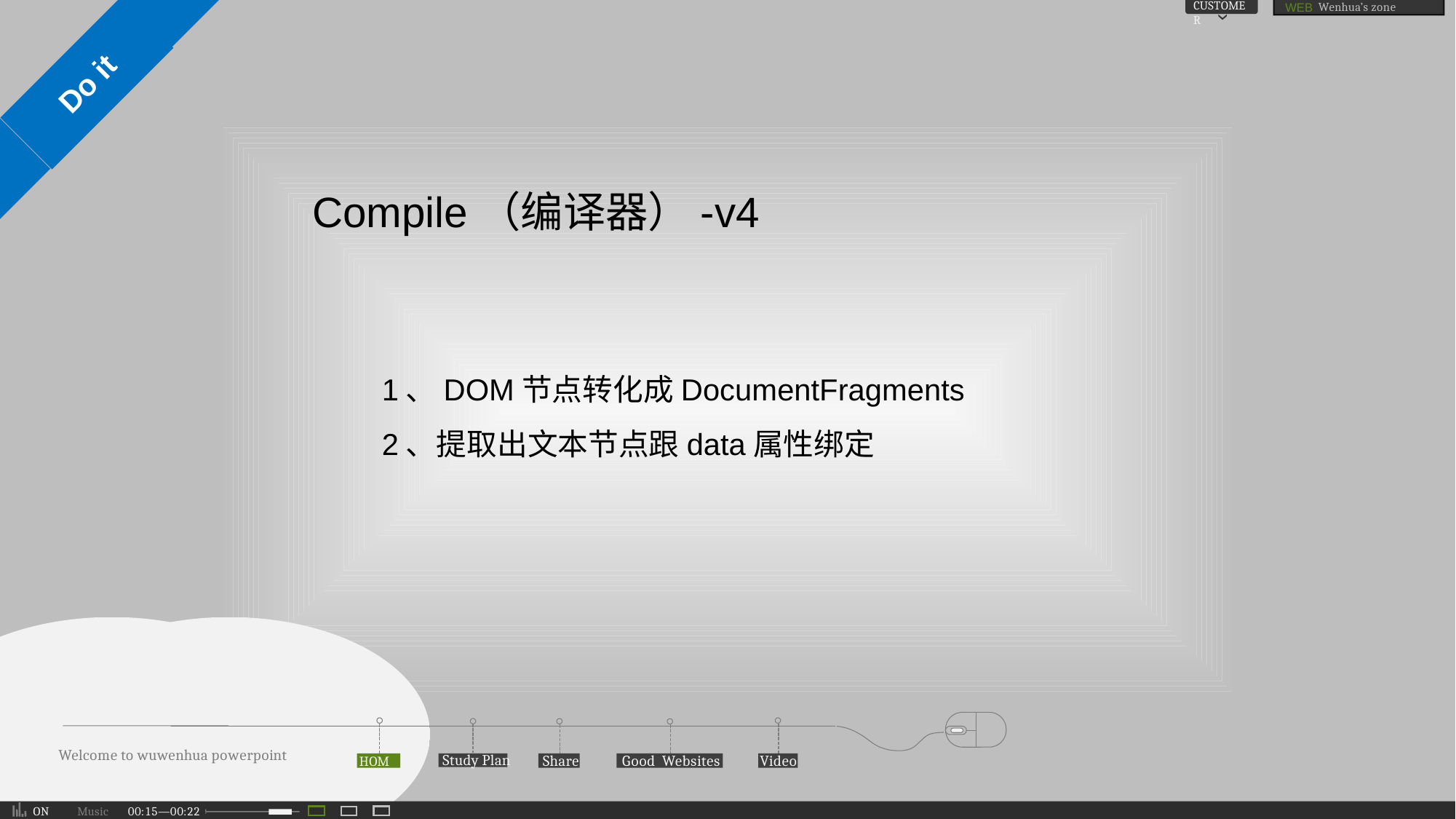

CUSTOMER
Wenhua’s zone
WEB

Do it
	Compile（编译器）-v4
	1、DOM节点转化成DocumentFragments
	2、提取出文本节点跟data属性绑定

Welcome to wuwenhua powerpoint

Study Plan
Share
Good  Websites
Video
HOME

ON
Music       00:15—00:22